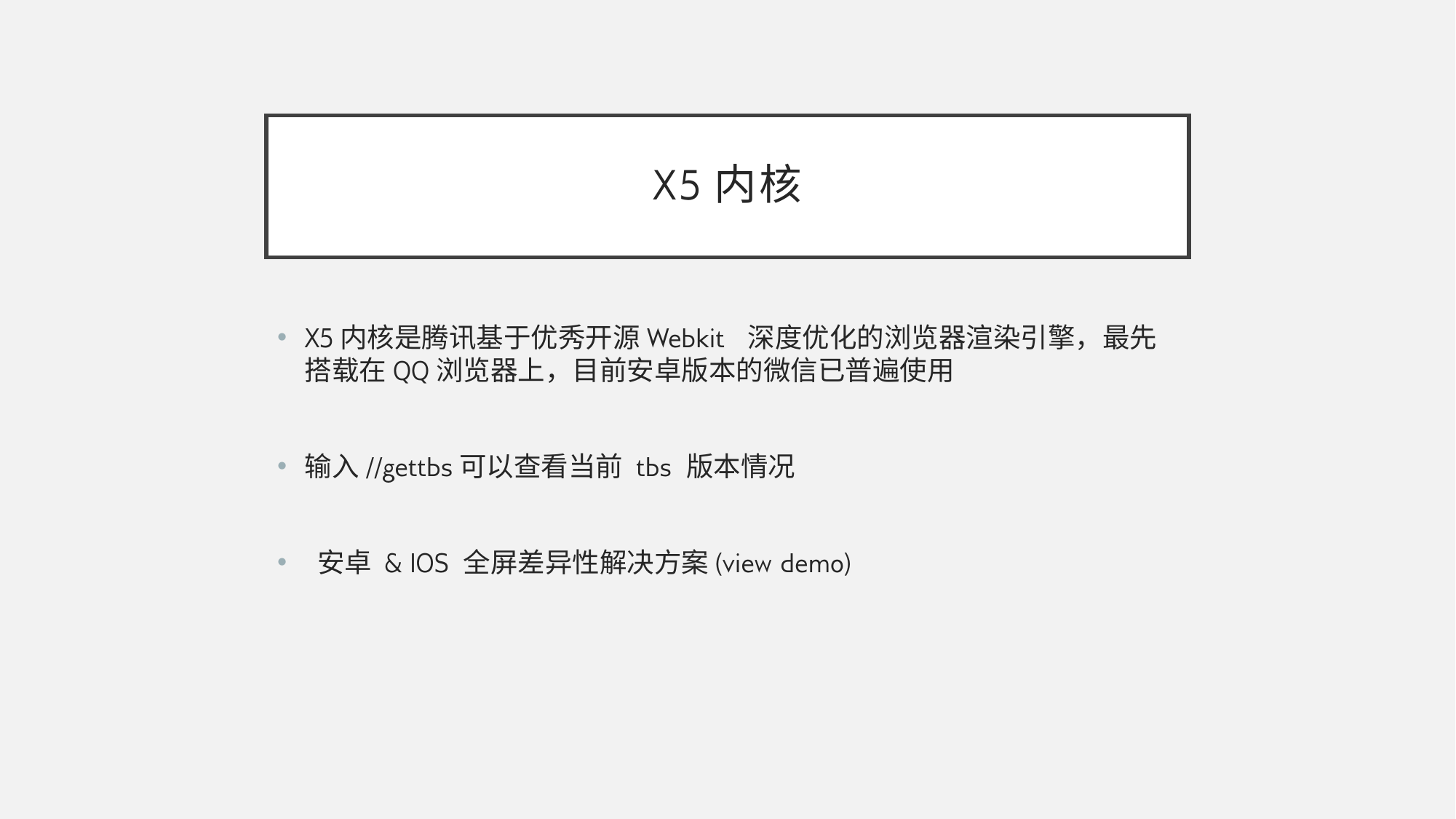

# x5内核
X5内核是腾讯基于优秀开源Webkit  深度优化的浏览器渲染引擎，最先搭载在QQ浏览器上，目前安卓版本的微信已普遍使用

输入//gettbs可以查看当前 tbs 版本情况

 安卓 & IOS 全屏差异性解决方案(view demo)